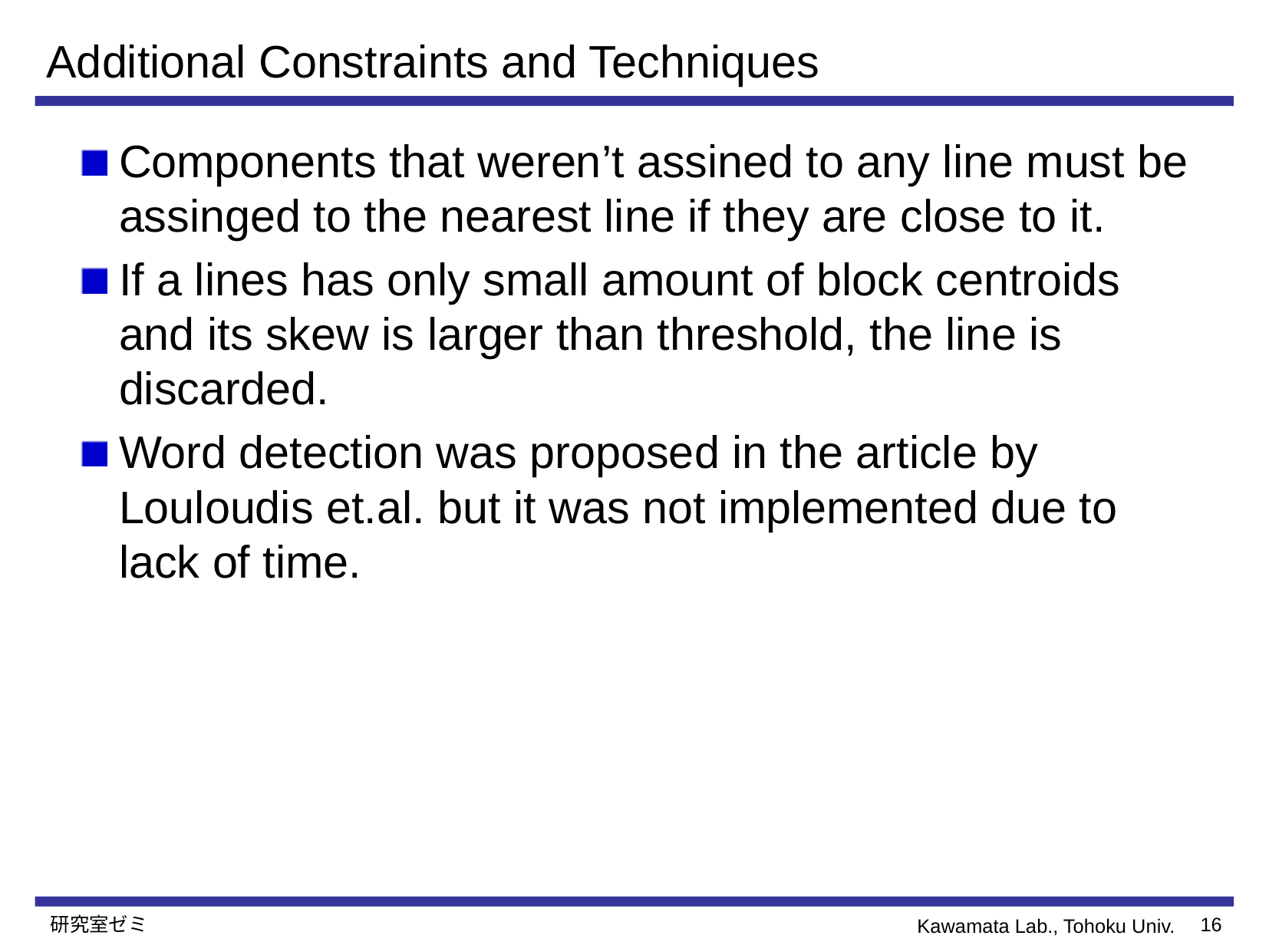

# Additional Constraints and Techniques
Components that weren’t assined to any line must be assinged to the nearest line if they are close to it.
If a lines has only small amount of block centroids and its skew is larger than threshold, the line is discarded.
Word detection was proposed in the article by Louloudis et.al. but it was not implemented due to lack of time.
研究室ゼミ
16